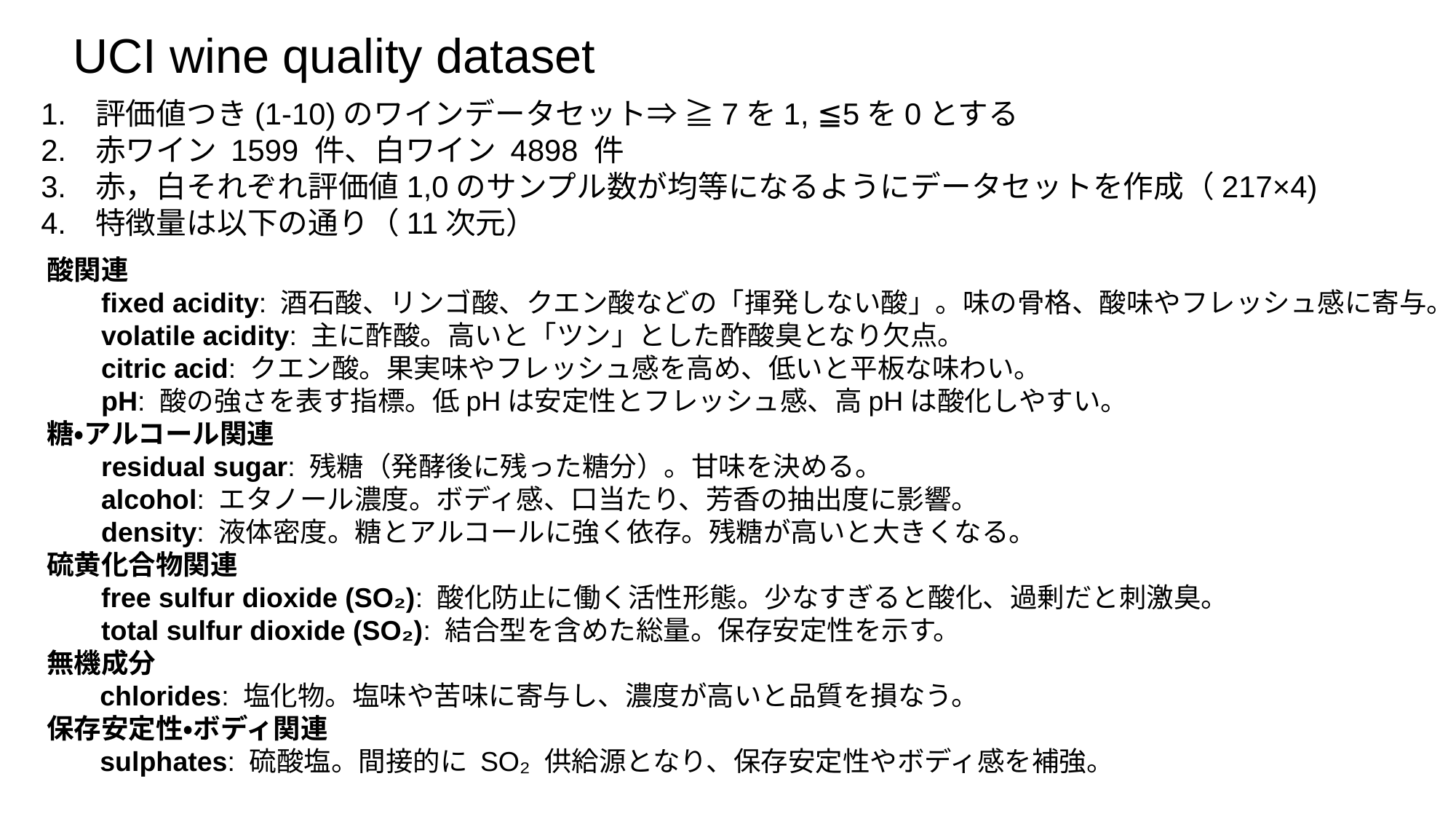

UCI wine quality dataset
評価値つき(1-10)のワインデータセット⇒ ≧7を1, ≦5を0とする
赤ワイン 1599 件、白ワイン 4898 件
赤，白それぞれ評価値1,0のサンプル数が均等になるようにデータセットを作成（217×4)
特徴量は以下の通り（11次元）
酸関連
fixed acidity: 酒石酸、リンゴ酸、クエン酸などの「揮発しない酸」。味の骨格、酸味やフレッシュ感に寄与。
volatile acidity: 主に酢酸。高いと「ツン」とした酢酸臭となり欠点。
citric acid: クエン酸。果実味やフレッシュ感を高め、低いと平板な味わい。
pH: 酸の強さを表す指標。低pHは安定性とフレッシュ感、高pHは酸化しやすい。
糖・アルコール関連
residual sugar: 残糖（発酵後に残った糖分）。甘味を決める。
alcohol: エタノール濃度。ボディ感、口当たり、芳香の抽出度に影響。
density: 液体密度。糖とアルコールに強く依存。残糖が高いと大きくなる。
硫黄化合物関連
free sulfur dioxide (SO₂): 酸化防止に働く活性形態。少なすぎると酸化、過剰だと刺激臭。
total sulfur dioxide (SO₂): 結合型を含めた総量。保存安定性を示す。
無機成分
       chlorides: 塩化物。塩味や苦味に寄与し、濃度が高いと品質を損なう。
保存安定性・ボディ関連
       sulphates: 硫酸塩。間接的に SO₂ 供給源となり、保存安定性やボディ感を補強。